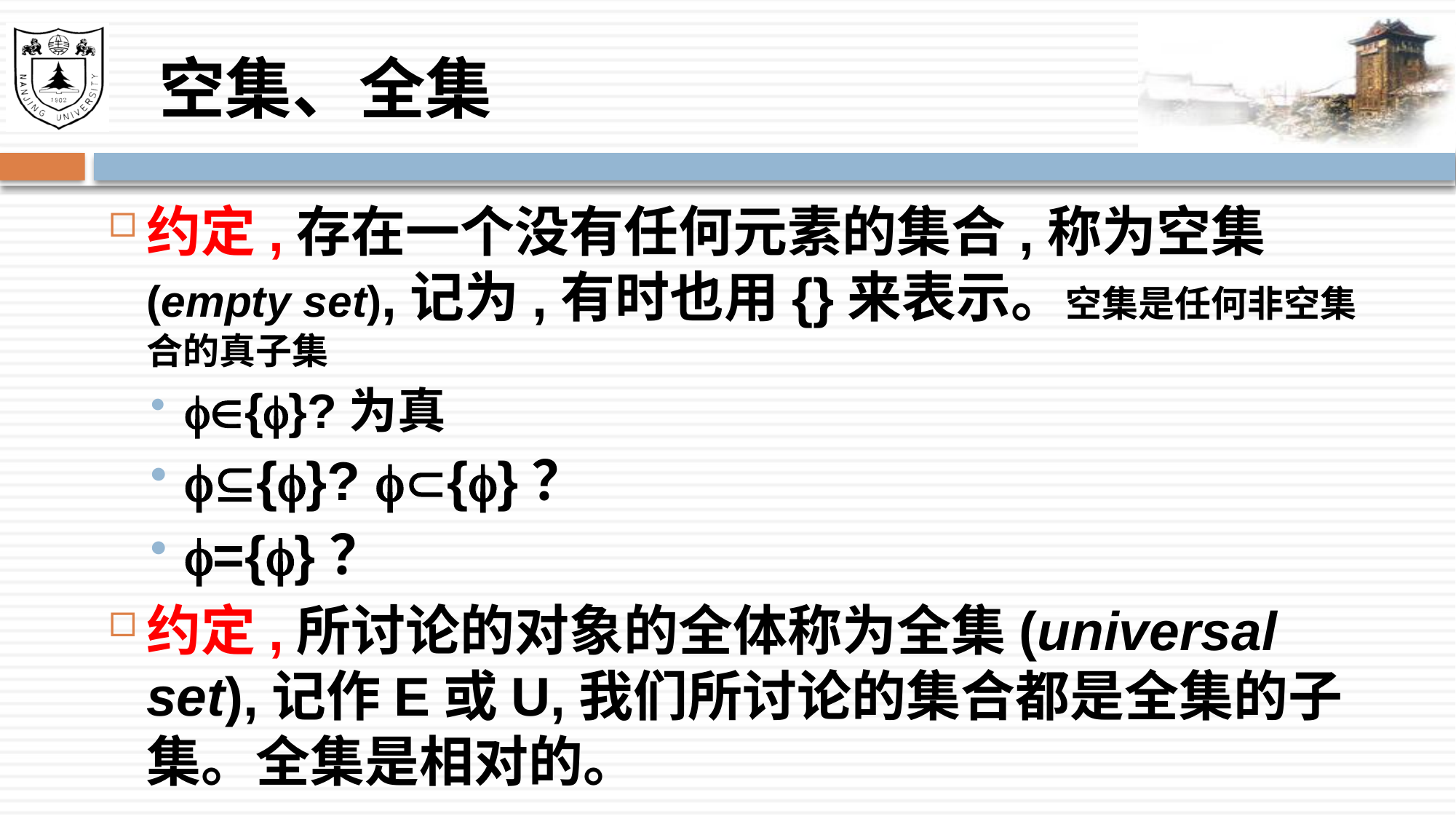

# 空集、全集
约定,存在一个没有任何元素的集合,称为空集(empty set),记为,有时也用{}来表示。空集是任何非空集合的真子集
φ∈{φ}?为真
φ⊆{φ}? φ⊂{φ}？
φ={φ}？
约定,所讨论的对象的全体称为全集(universal set),记作E或U,我们所讨论的集合都是全集的子集。全集是相对的。